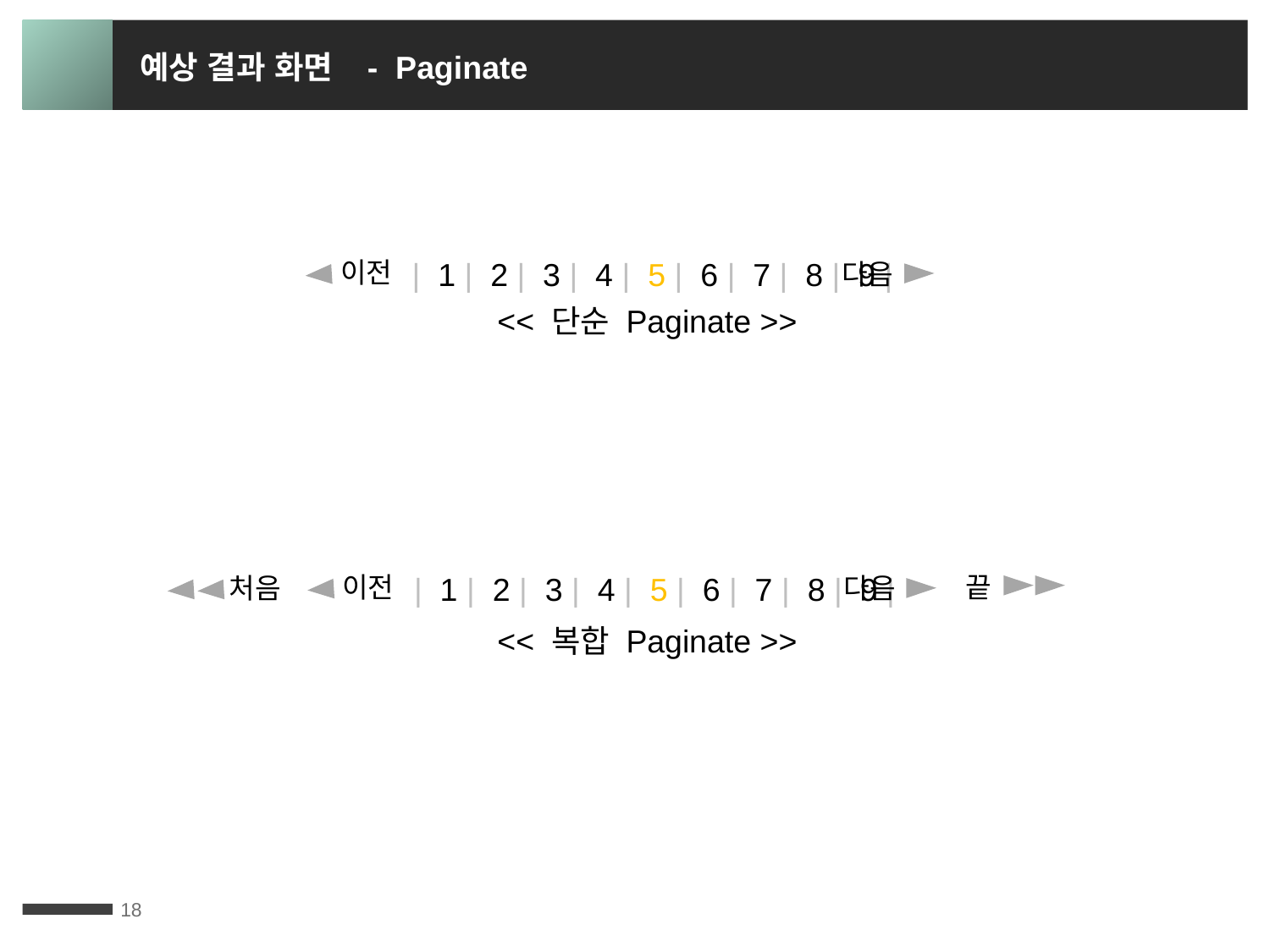

예상 결과 화면   -  Paginate
이전
|  1 |  2 |  3 |  4 |  5 |  6 |  7 |  8 |  9 |
다음

<< 단순 Paginate >>
이전
|  1 |  2 |  3 |  4 |  5 |  6 |  7 |  8 |  9 |
끝
처음
다음

<< 복합 Paginate >>
18